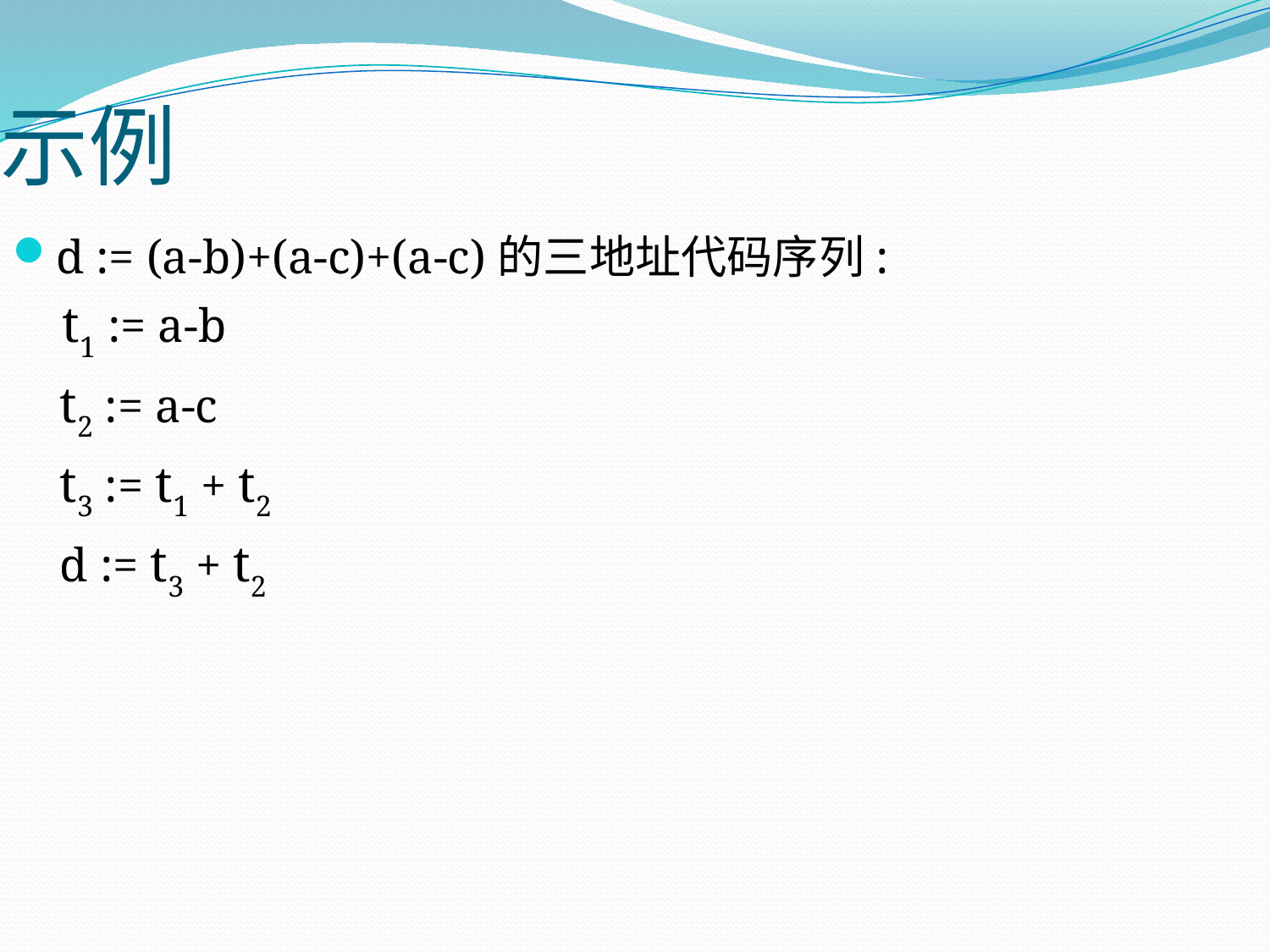

示例
d := (a-b)+(a-c)+(a-c)的三地址代码序列:
	 t1 := a-b
    t2 := a-c
    t3 := t1 + t2
    d := t3 + t2